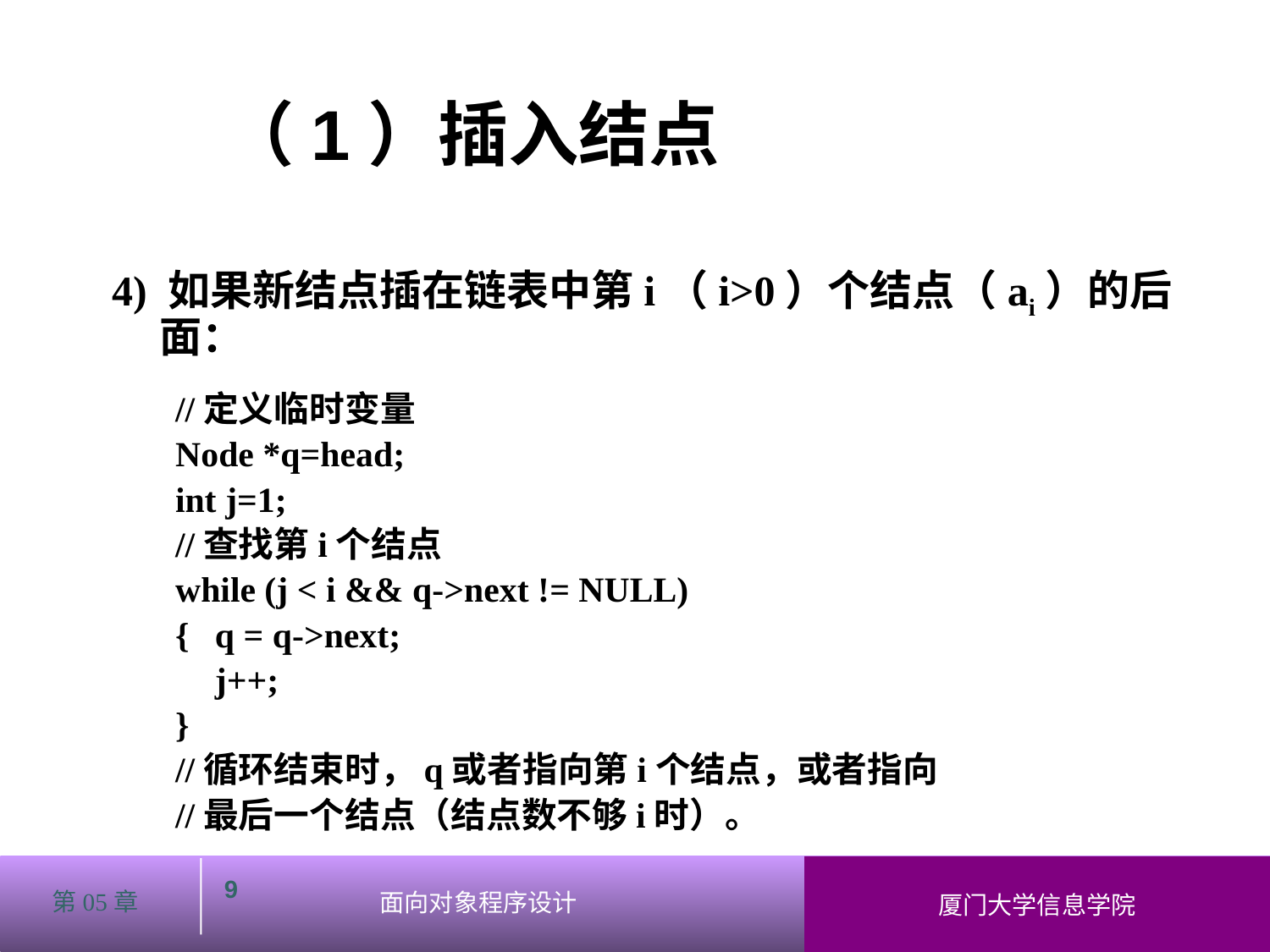

（1）插入结点
# 4) 如果新结点插在链表中第i（i>0）个结点（ai）的后面：

//定义临时变量
Node *q=head;
int j=1;
//查找第i个结点
while (j < i && q->next != NULL)
{	q = q->next;
	j++;
}
//循环结束时，q或者指向第i个结点，或者指向
//最后一个结点（结点数不够i时）。
9